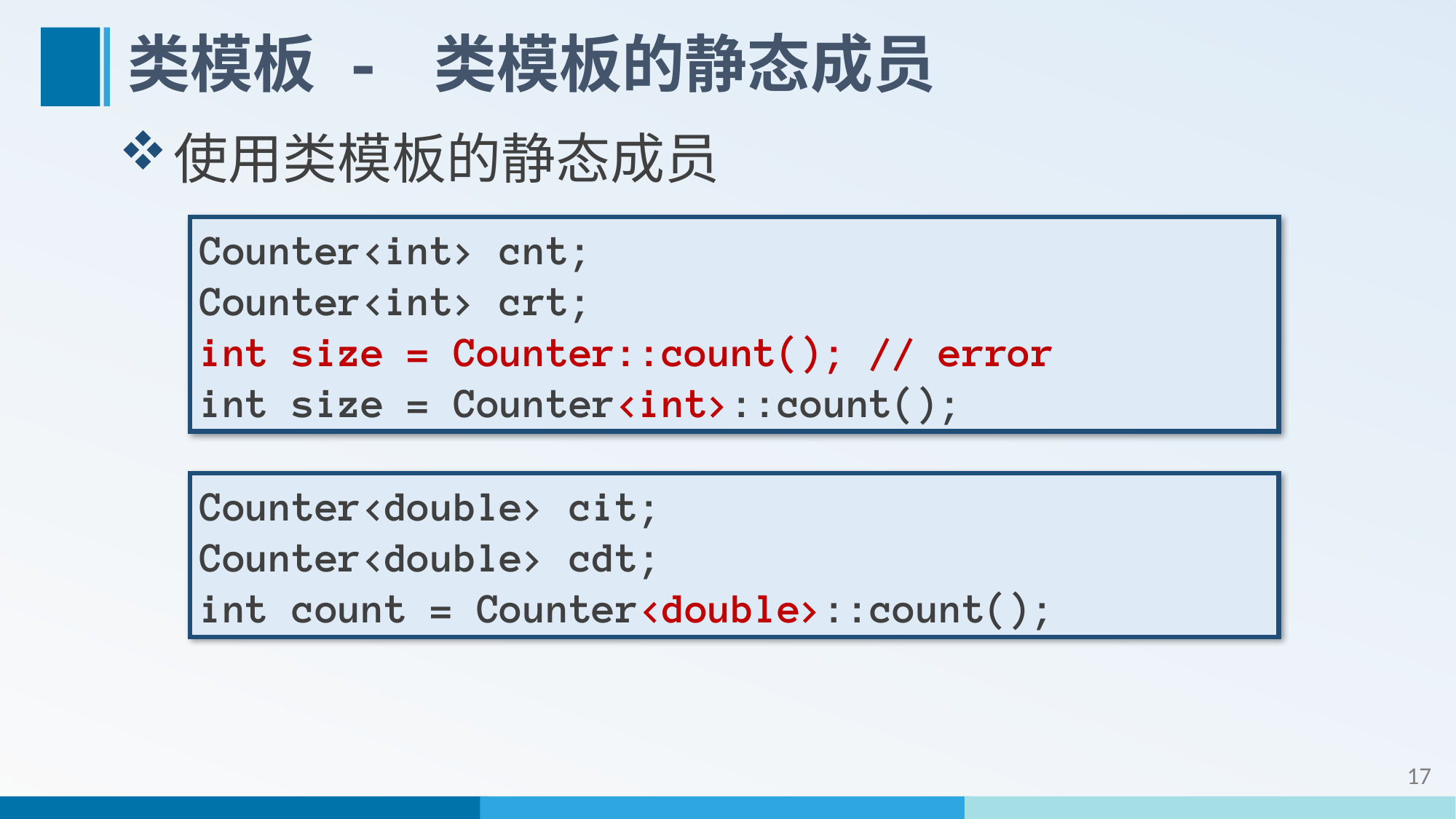

# 类模板 - 类模板的静态成员
使用类模板的静态成员
Counter<int> cnt;
Counter<int> crt;
int size = Counter::count(); // error
int size = Counter<int>::count();
Counter<double> cit;
Counter<double> cdt;
int count = Counter<double>::count();